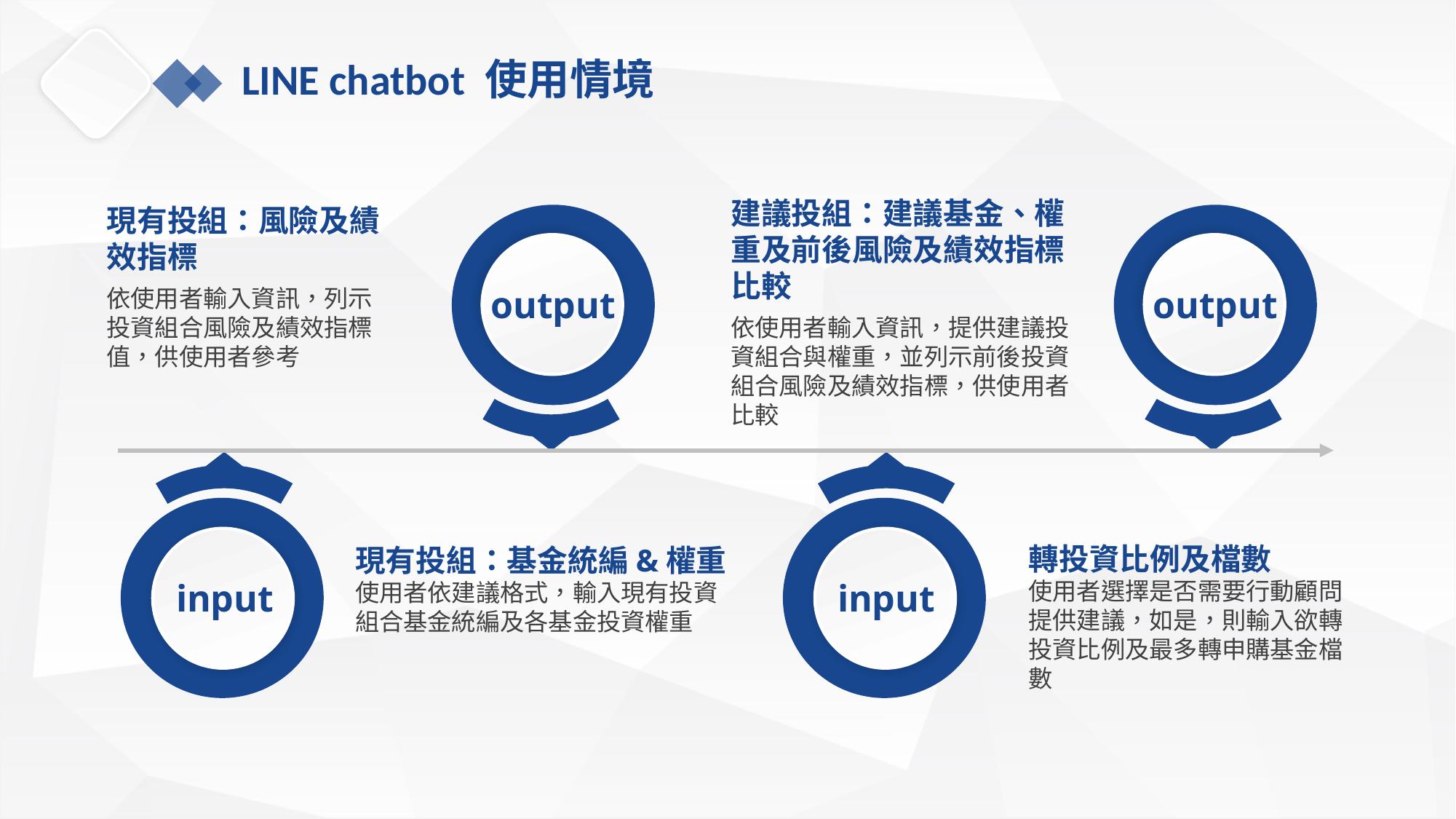

LINE chatbot 使用情境

建議投組：建議基金、權重及前後風險及績效指標比較
依使用者輸入資訊，提供建議投資組合與權重，並列示前後投資組合風險及績效指標，供使用者比較
現有投組：風險及績效指標
依使用者輸入資訊，列示投資組合風險及績效指標值，供使用者參考

output
output

轉投資比例及檔數
使用者選擇是否需要行動顧問提供建議，如是，則輸入欲轉投資比例及最多轉申購基金檔數

現有投組：基金統編&權重
使用者依建議格式，輸入現有投資組合基金統編及各基金投資權重
input
input